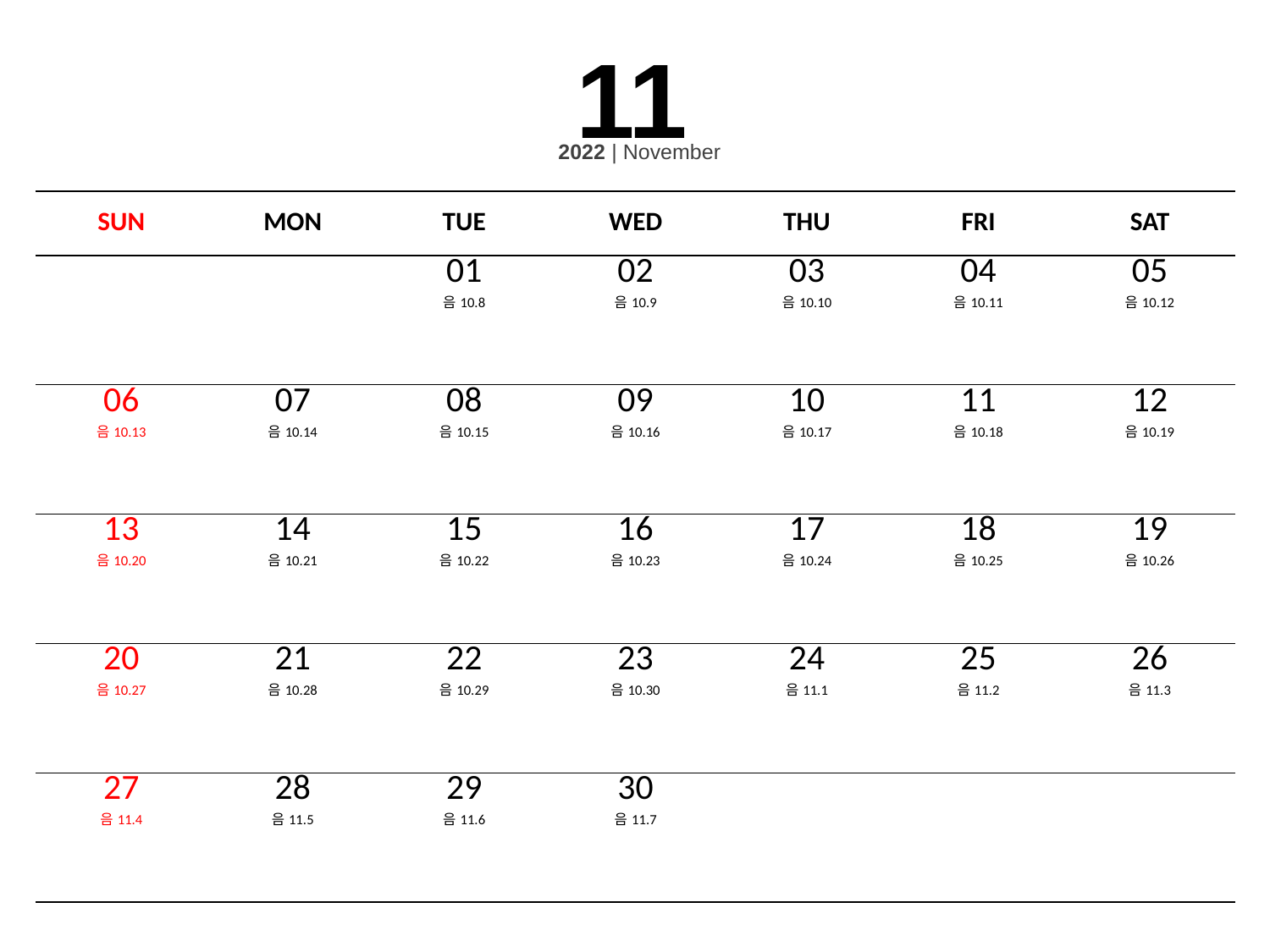

11
2022 | November

| SUN | MON | TUE | WED | THU | FRI | SAT |
| --- | --- | --- | --- | --- | --- | --- |
|  |  | 01 음10.8 | 02 음10.9 | 03 음10.10 | 04 음10.11 | 05 음10.12 |
| 06 음10.13 | 07 음10.14 | 08 음10.15 | 09 음10.16 | 10 음10.17 | 11 음10.18 | 12 음10.19 |
| 13 음10.20 | 14 음10.21 | 15 음10.22 | 16 음10.23 | 17 음10.24 | 18 음10.25 | 19 음10.26 |
| 20 음10.27 | 21 음10.28 | 22 음10.29 | 23 음10.30 | 24 음11.1 | 25 음11.2 | 26 음11.3 |
| 27 음11.4 | 28 음11.5 | 29 음11.6 | 30 음11.7 |  |  |  |